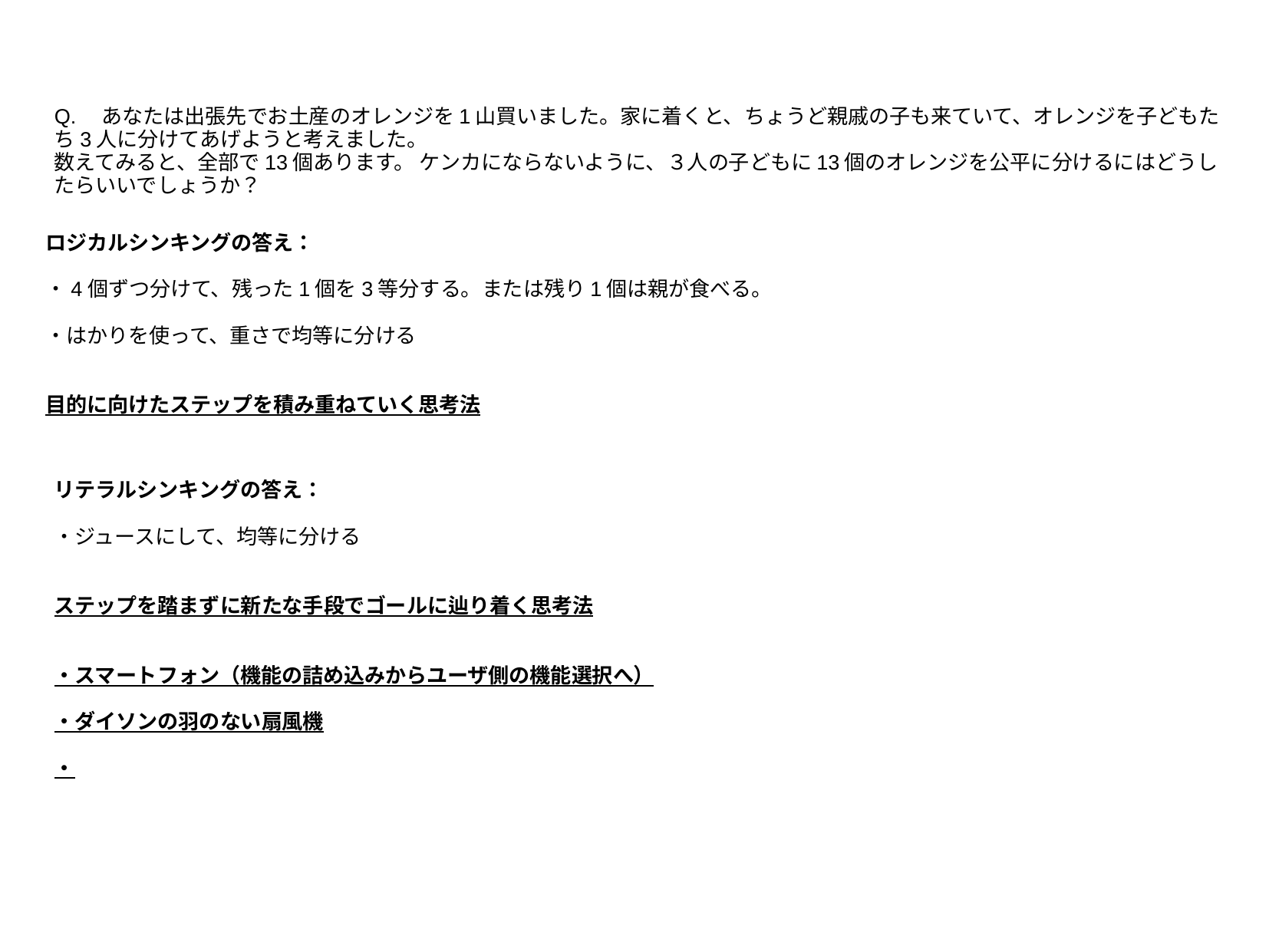

Q.　あなたは出張先でお土産のオレンジを1山買いました。家に着くと、ちょうど親戚の子も来ていて、オレンジを子どもたち3人に分けてあげようと考えました。
数えてみると、全部で13個あります。 ケンカにならないように、３人の子どもに13個のオレンジを公平に分けるにはどうしたらいいでしょうか？

ロジカルシンキングの答え：

・4個ずつ分けて、残った1個を3等分する。または残り1個は親が食べる。

・はかりを使って、重さで均等に分ける

目的に向けたステップを積み重ねていく思考法

リテラルシンキングの答え：

・ジュースにして、均等に分ける

ステップを踏まずに新たな手段でゴールに辿り着く思考法

・スマートフォン（機能の詰め込みからユーザ側の機能選択へ）

・ダイソンの羽のない扇風機

・